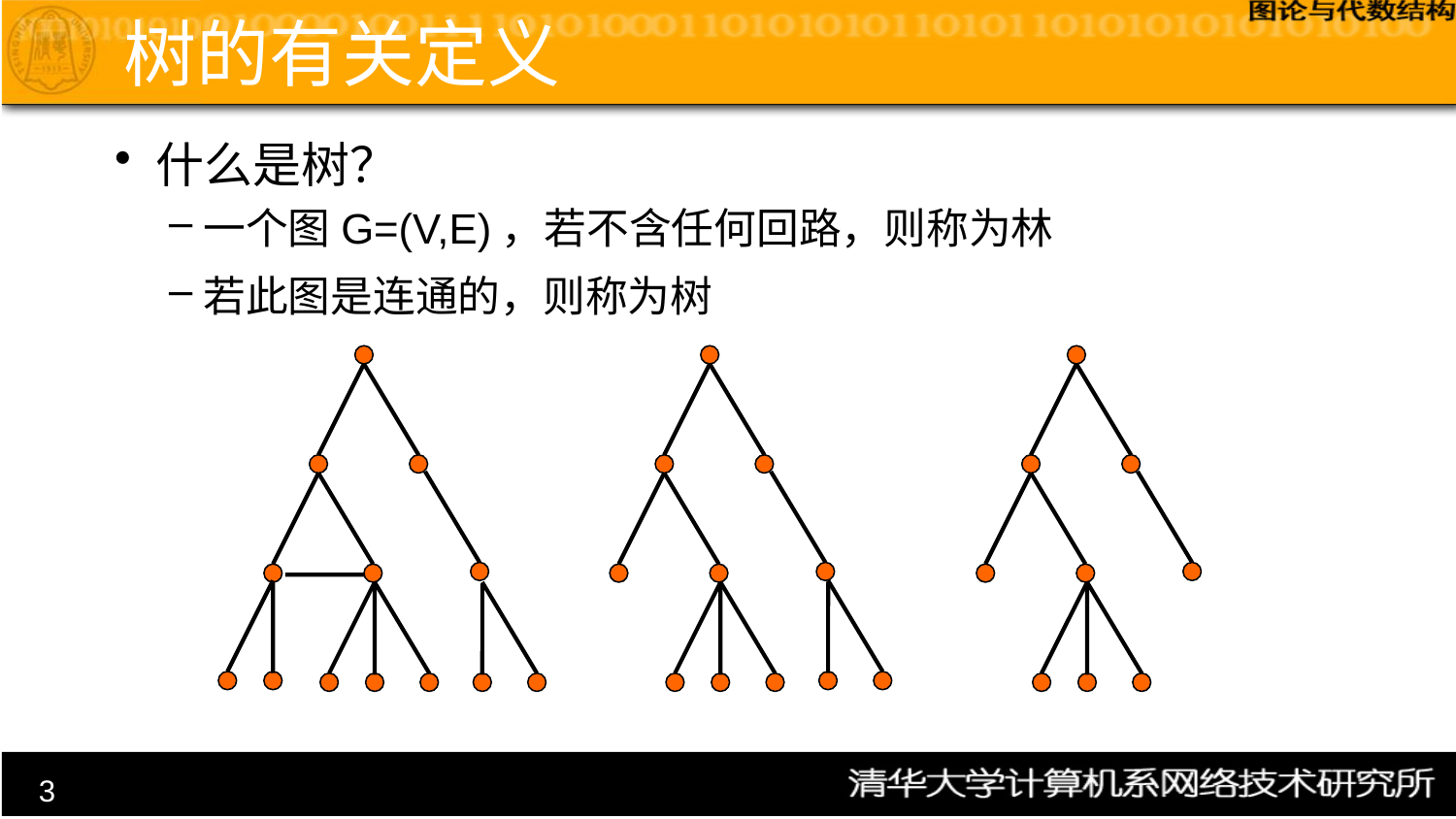

# 树的有关定义
什么是树？
一个图G=(V,E)，若不含任何回路，则称为林
若此图是连通的，则称为树